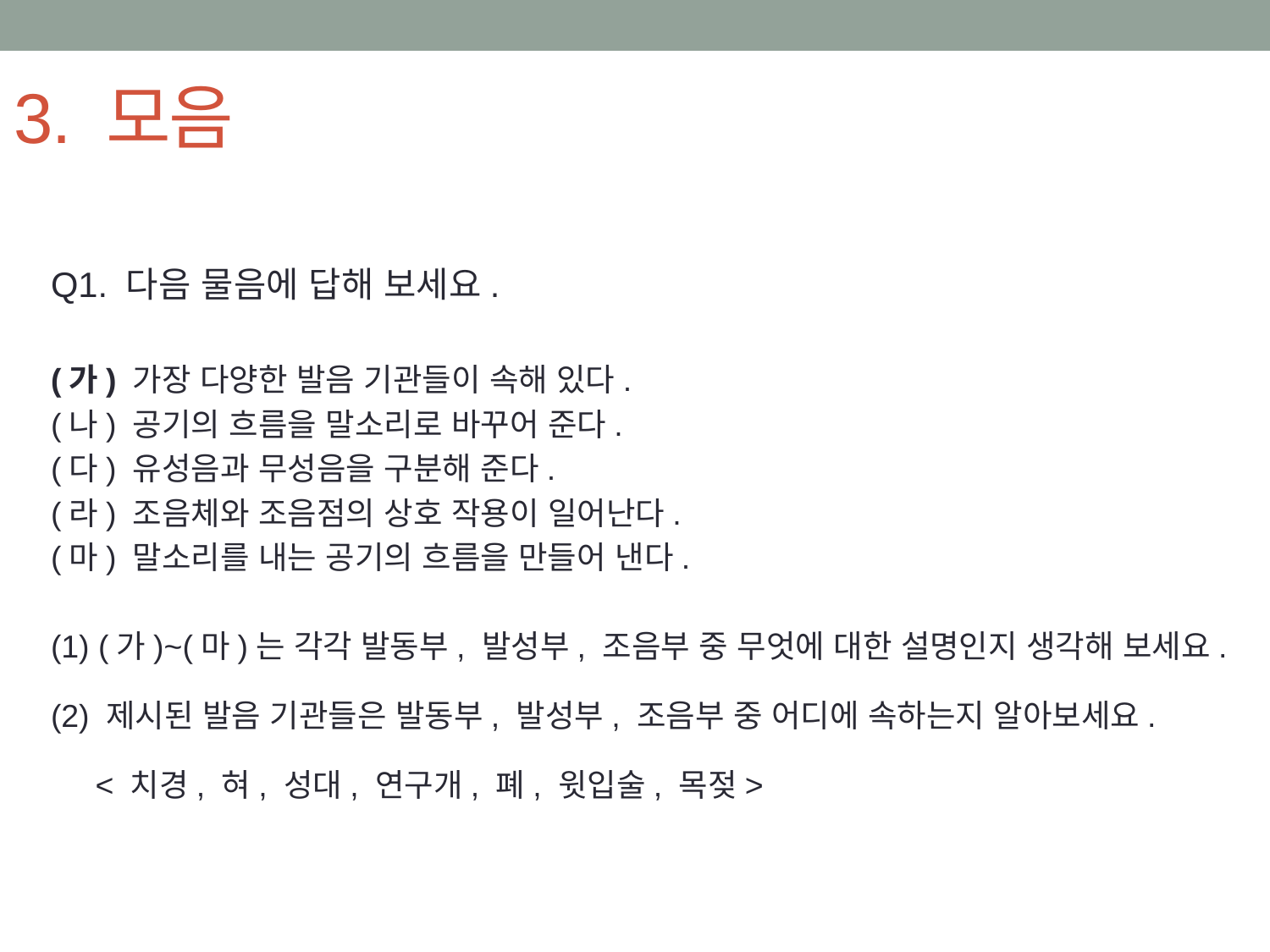

# 3. 모음

Q1. 다음 물음에 답해 보세요.

(가) 가장 다양한 발음 기관들이 속해 있다.
(나) 공기의 흐름을 말소리로 바꾸어 준다.
(다) 유성음과 무성음을 구분해 준다.
(라) 조음체와 조음점의 상호 작용이 일어난다.
(마) 말소리를 내는 공기의 흐름을 만들어 낸다.

(1) (가)~(마)는 각각 발동부, 발성부, 조음부 중 무엇에 대한 설명인지 생각해 보세요.

(2) 제시된 발음 기관들은 발동부, 발성부, 조음부 중 어디에 속하는지 알아보세요.

     < 치경, 혀, 성대, 연구개, 폐, 윗입술, 목젖>